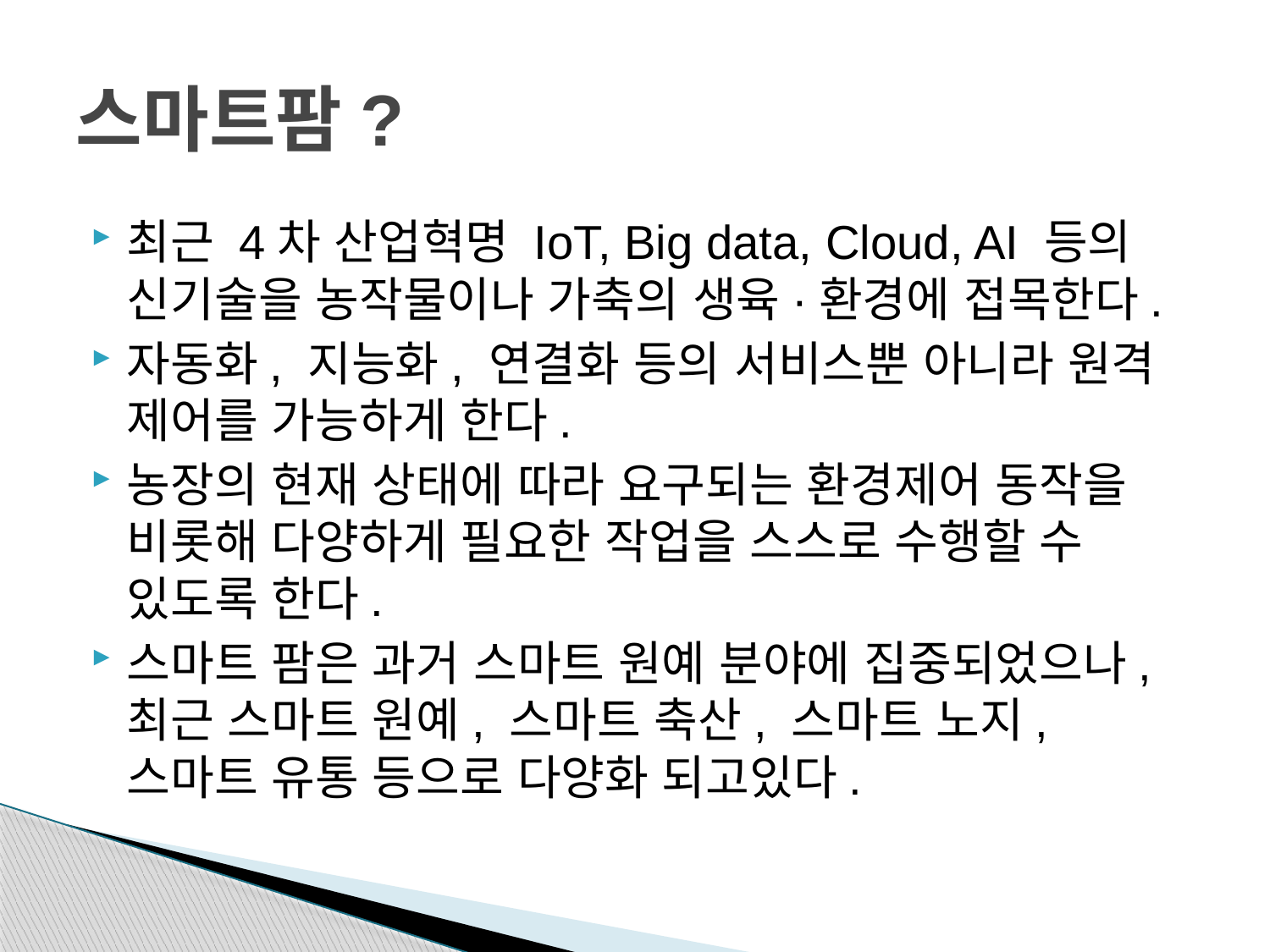

# 스마트팜?
최근 4차 산업혁명 IoT, Big data, Cloud, AI 등의 신기술을 농작물이나 가축의 생육·환경에 접목한다.
자동화, 지능화, 연결화 등의 서비스뿐 아니라 원격 제어를 가능하게 한다.
농장의 현재 상태에 따라 요구되는 환경제어 동작을 비롯해 다양하게 필요한 작업을 스스로 수행할 수 있도록 한다.
스마트 팜은 과거 스마트 원예 분야에 집중되었으나, 최근 스마트 원예, 스마트 축산, 스마트 노지, 스마트 유통 등으로 다양화 되고있다.